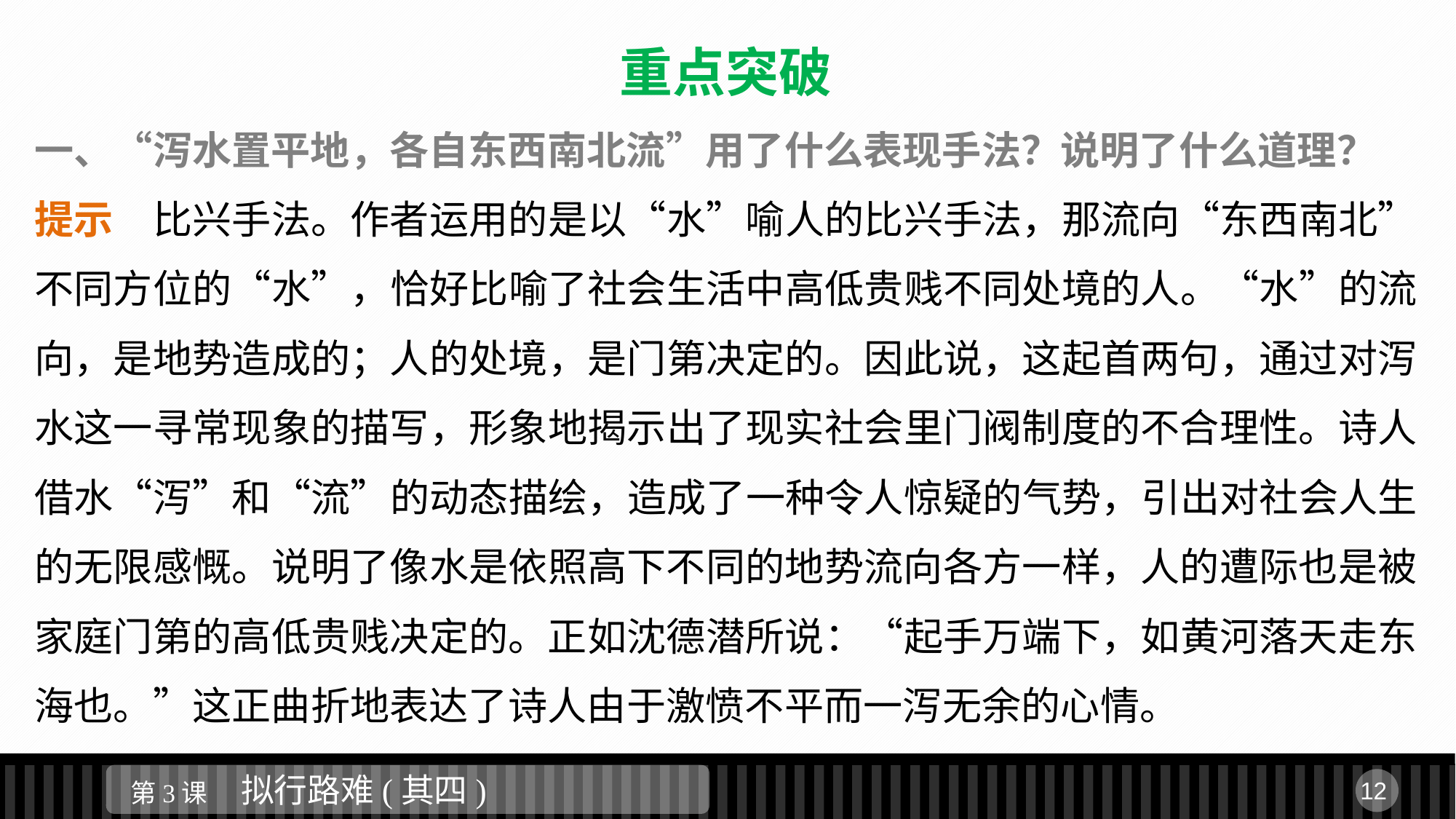

重点突破
一、“泻水置平地，各自东西南北流”用了什么表现手法？说明了什么道理？
提示　比兴手法。作者运用的是以“水”喻人的比兴手法，那流向“东西南北”不同方位的“水”，恰好比喻了社会生活中高低贵贱不同处境的人。“水”的流向，是地势造成的；人的处境，是门第决定的。因此说，这起首两句，通过对泻水这一寻常现象的描写，形象地揭示出了现实社会里门阀制度的不合理性。诗人借水“泻”和“流”的动态描绘，造成了一种令人惊疑的气势，引出对社会人生的无限感慨。说明了像水是依照高下不同的地势流向各方一样，人的遭际也是被家庭门第的高低贵贱决定的。正如沈德潜所说：“起手万端下，如黄河落天走东海也。”这正曲折地表达了诗人由于激愤不平而一泻无余的心情。